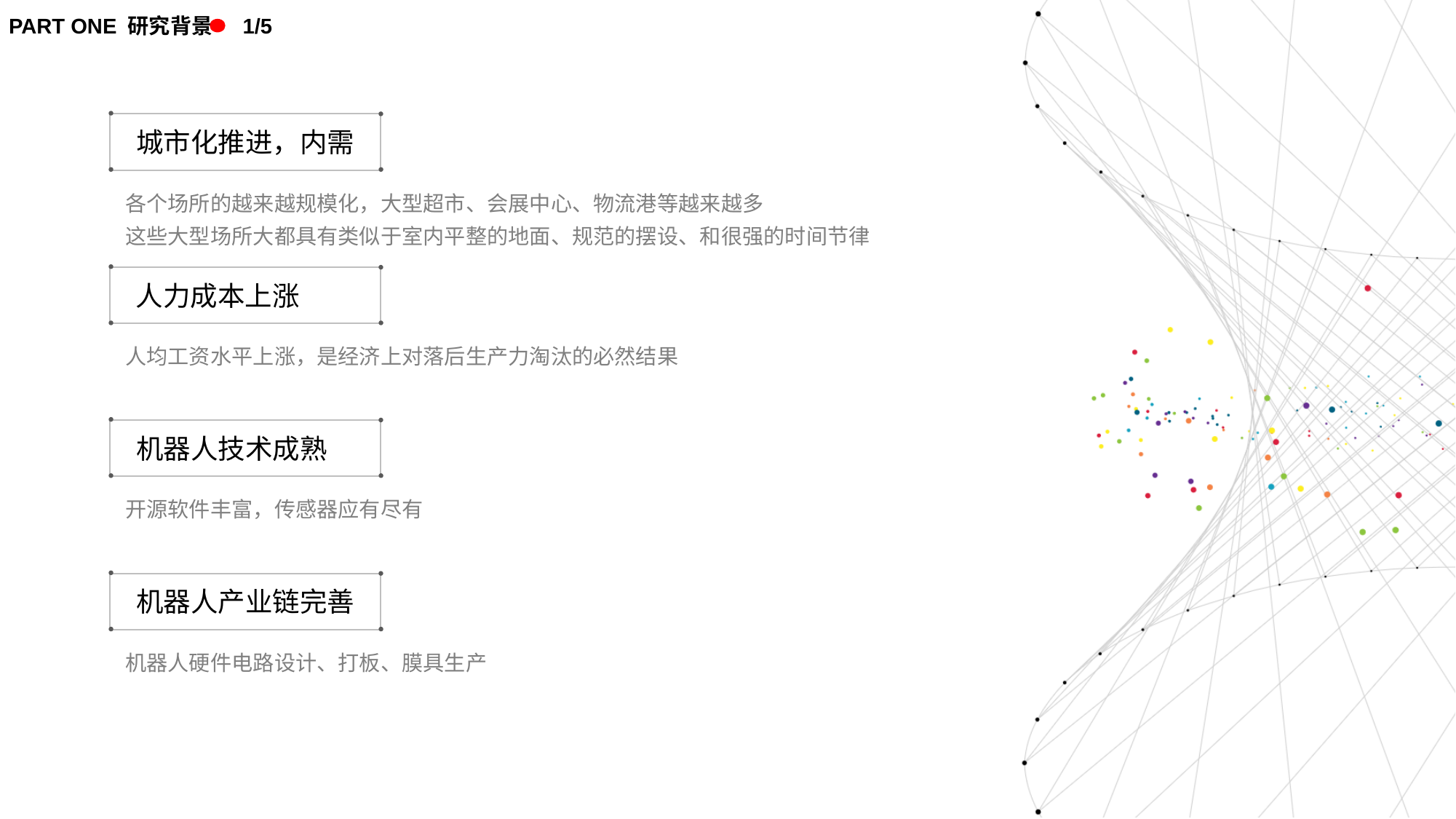

PART ONE 研究背景     1/5

城市化推进，内需
各个场所的越来越规模化，大型超市、会展中心、物流港等越来越多
这些大型场所大都具有类似于室内平整的地面、规范的摆设、和很强的时间节律

人力成本上涨
人均工资水平上涨，是经济上对落后生产力淘汰的必然结果

机器人技术成熟
开源软件丰富，传感器应有尽有

机器人产业链完善
机器人硬件电路设计、打板、膜具生产